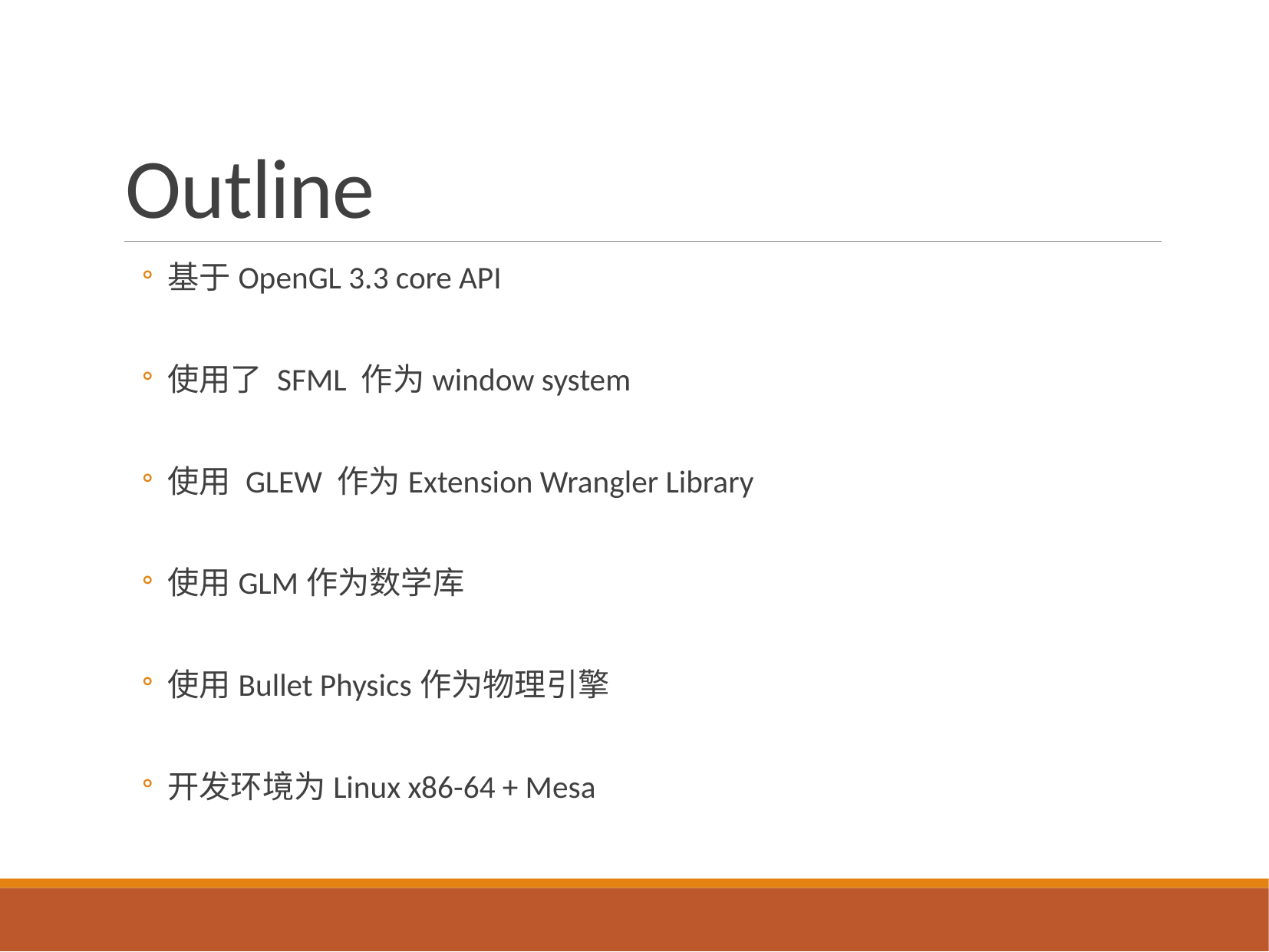

# Outline
基于OpenGL 3.3 core API

使用了 SFML 作为window system

使用 GLEW 作为Extension Wrangler Library

使用GLM作为数学库

使用Bullet Physics作为物理引擎

开发环境为Linux x86-64 + Mesa